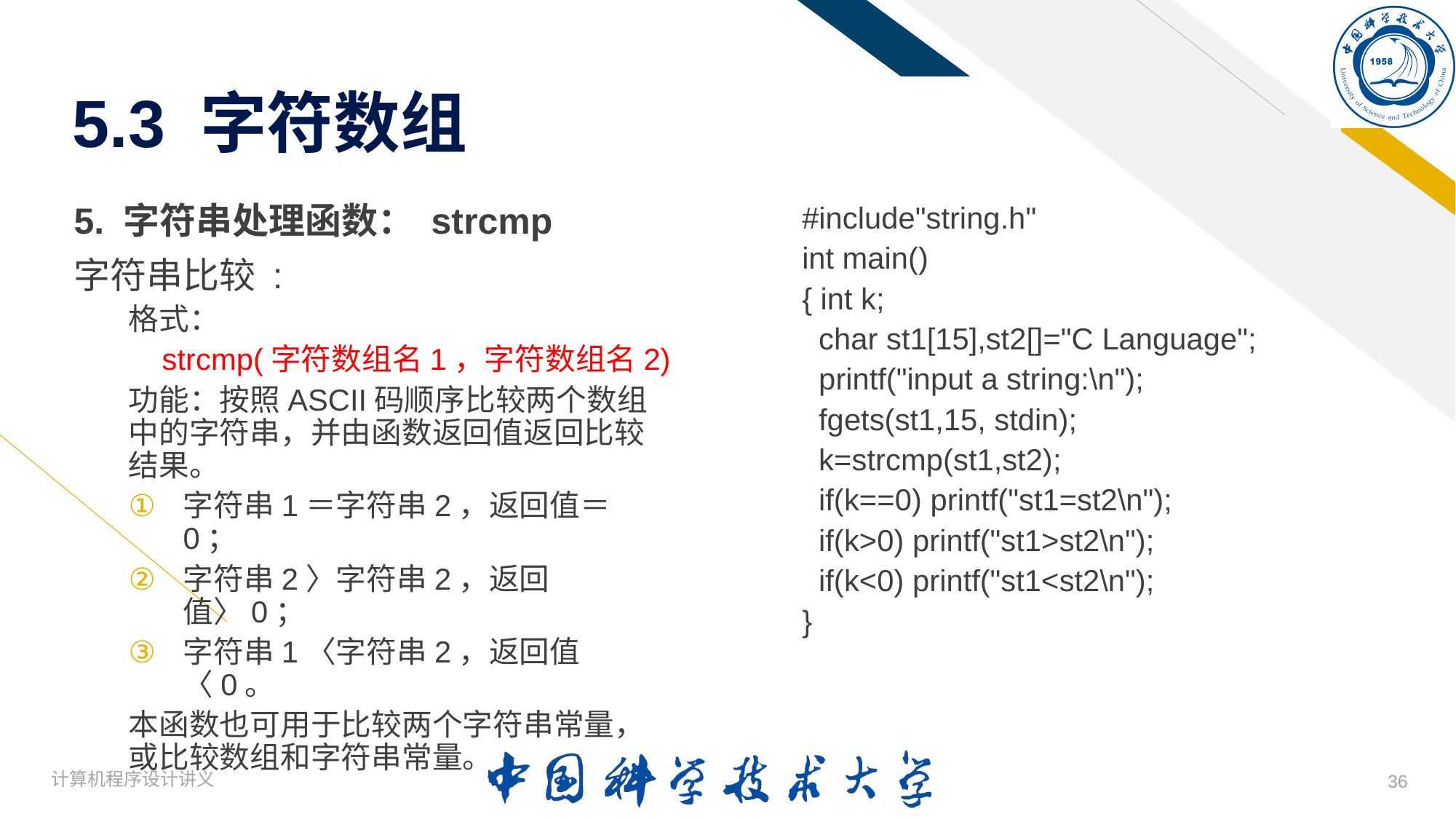

# 5.3 字符数组
5. 字符串处理函数： strcmp
字符串比较 :
格式：
    strcmp(字符数组名1，字符数组名2)
功能：按照ASCII码顺序比较两个数组中的字符串，并由函数返回值返回比较结果。
字符串1＝字符串2，返回值＝0；
字符串2〉字符串2，返回值〉0；
字符串1〈字符串2，返回值〈0。
本函数也可用于比较两个字符串常量，或比较数组和字符串常量。
#include"string.h"
int main()
{ int k;
  char st1[15],st2[]="C Language";
  printf("input a string:\n");
  fgets(st1,15, stdin);
  k=strcmp(st1,st2);
  if(k==0) printf("st1=st2\n");
  if(k>0) printf("st1>st2\n");
  if(k<0) printf("st1<st2\n");
}

计算机程序设计讲义
36